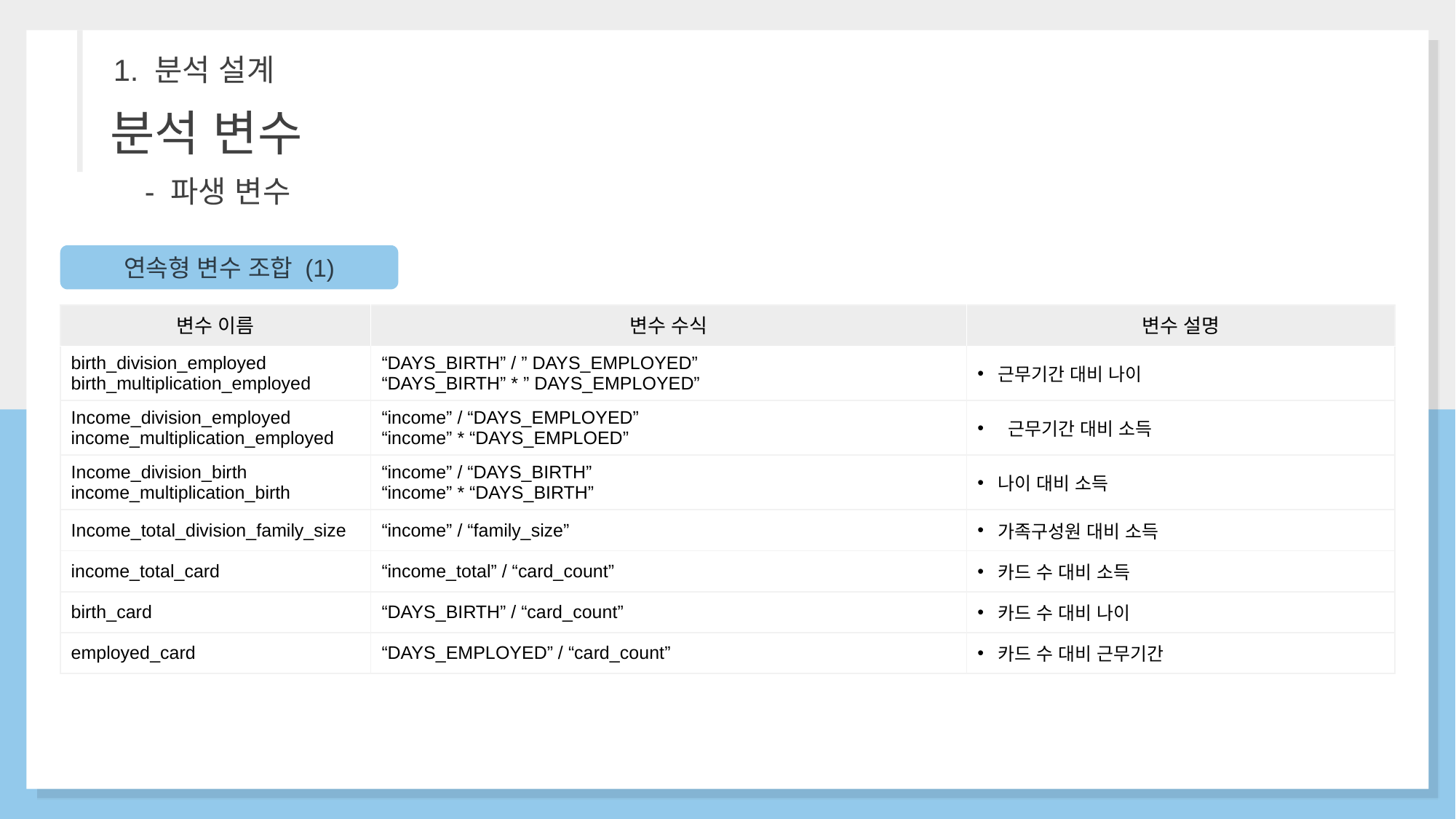

1. 분석 설계
분석 변수
- 파생 변수
연속형 변수 조합 (1)
| 변수 이름 | 변수 수식 | 변수 설명 |
| --- | --- | --- |
| birth\_division\_employed birth\_multiplication\_employed | “DAYS\_BIRTH” / ” DAYS\_EMPLOYED” “DAYS\_BIRTH” \* ” DAYS\_EMPLOYED” | 근무기간 대비 나이 |
| Income\_division\_employed income\_multiplication\_employed | “income” / “DAYS\_EMPLOYED” “income” \* “DAYS\_EMPLOED” | 근무기간 대비 소득 |
| Income\_division\_birth income\_multiplication\_birth | “income” / “DAYS\_BIRTH” “income” \* “DAYS\_BIRTH” | 나이 대비 소득 |
| Income\_total\_division\_family\_size | “income” / “family\_size” | 가족구성원 대비 소득 |
| income\_total\_card | “income\_total” / “card\_count” | 카드 수 대비 소득 |
| birth\_card | “DAYS\_BIRTH” / “card\_count” | 카드 수 대비 나이 |
| employed\_card | “DAYS\_EMPLOYED” / “card\_count” | 카드 수 대비 근무기간 |